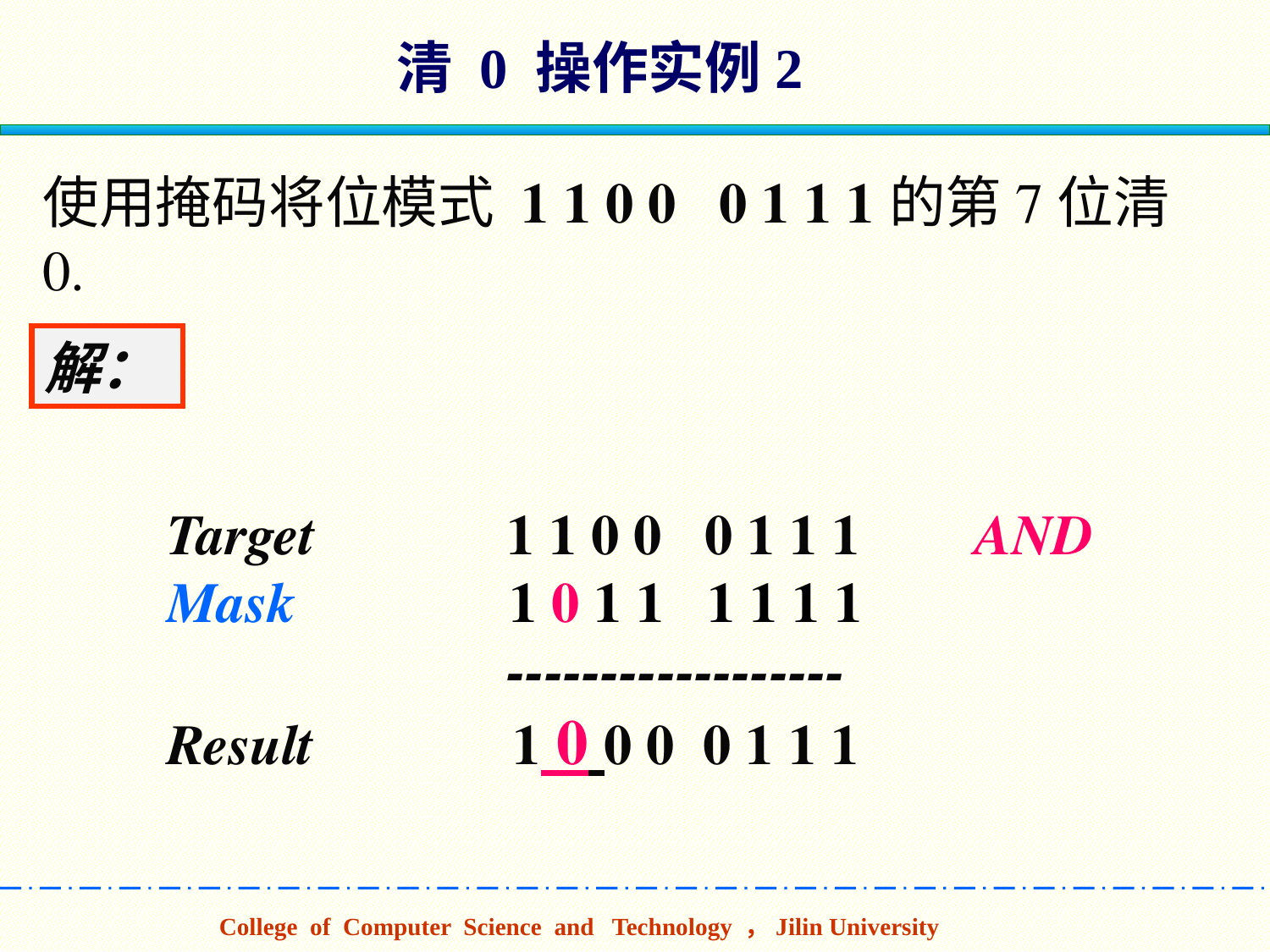

清 0 操作实例2
使用掩码将位模式 1 1 0 0   0 1 1 1的第7位清0.
解：
Target  	      1 1 0 0   0 1 1 1        AND
Mask               1 0 1 1   1 1 1 1
                        ------------------
Result              1 0 0 0  0 1 1 1